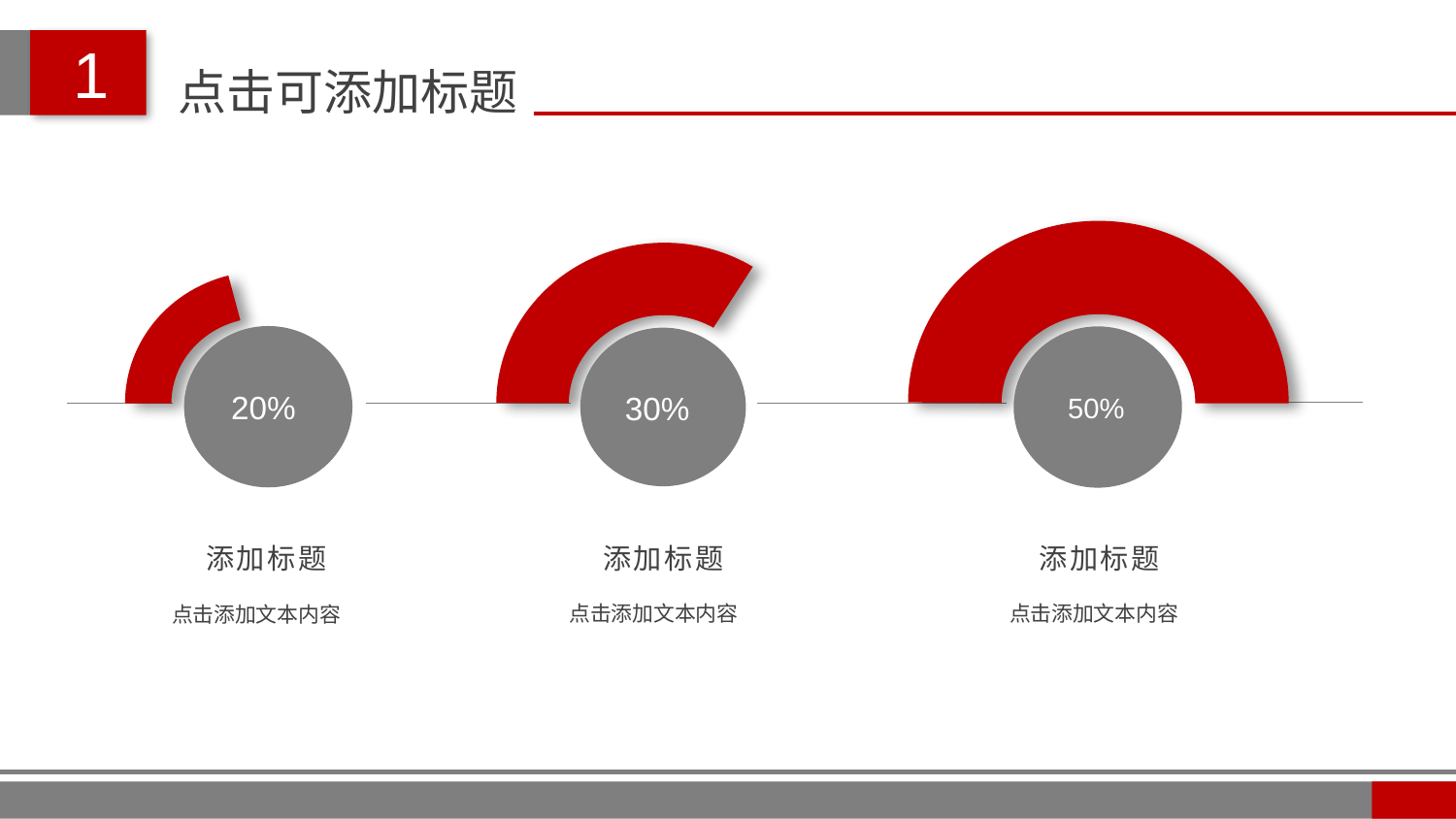

1
点击可添加标题

20%

50%

30%
添加标题
点击添加文本内容
点击添加文本内容
点击添加文本内容
添加标题
添加标题